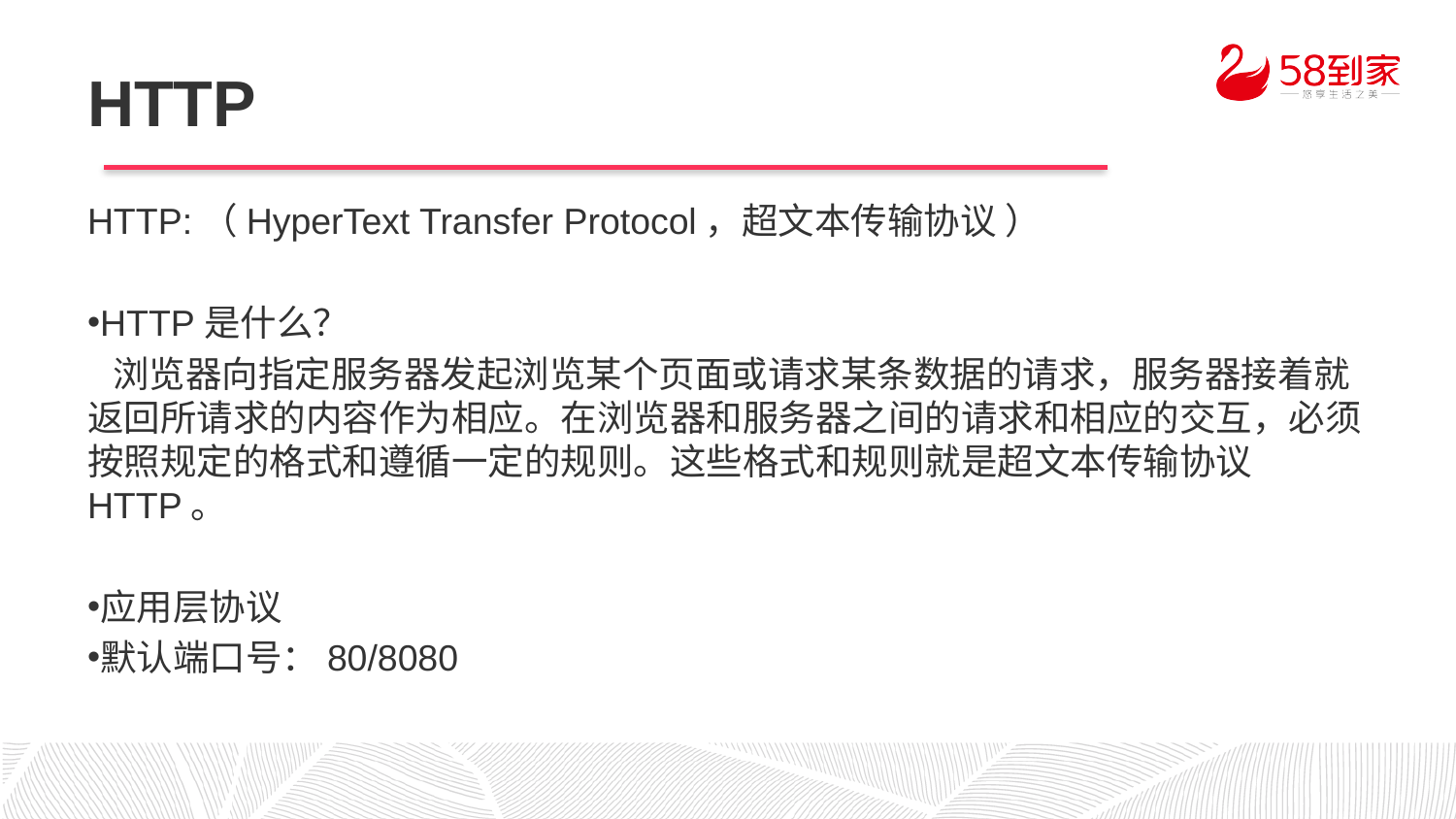

# HTTP
HTTP:（HyperText Transfer Protocol，超文本传输协议 ）

HTTP是什么？
  浏览器向指定服务器发起浏览某个页面或请求某条数据的请求，服务器接着就返回所请求的内容作为相应。在浏览器和服务器之间的请求和相应的交互，必须按照规定的格式和遵循一定的规则。这些格式和规则就是超文本传输协议HTTP。

应用层协议
默认端口号：80/8080